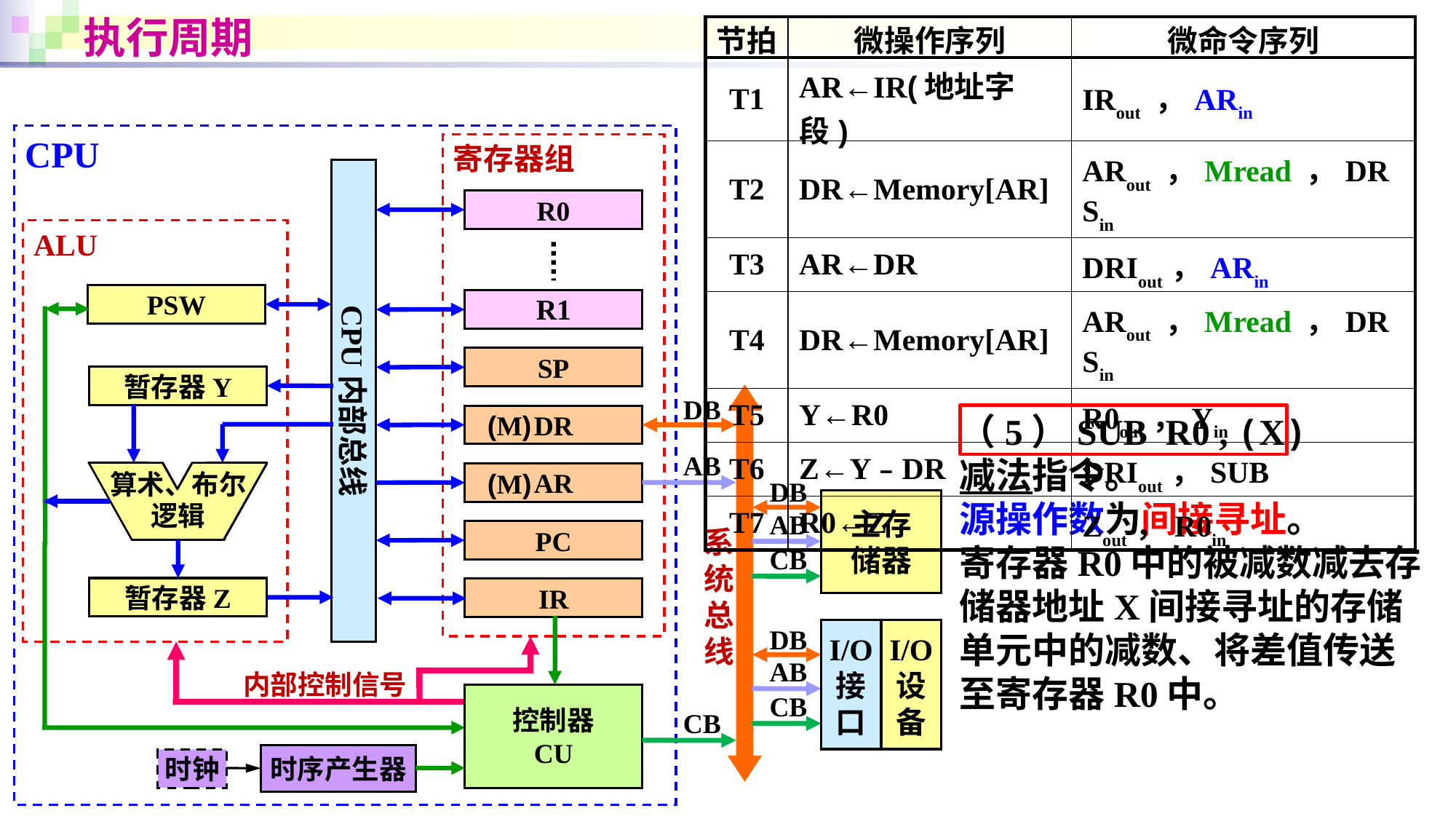

# 执行周期
| 节拍 | 微操作序列 | 微命令序列 |
| --- | --- | --- |
| T1 | AR←IR(地址字段) | IRout ，ARin |
| T2 | DR←Memory[AR] | ARout ，Mread ，DRSin |
| T3 | AR←DR | DRIout ，ARin |
| T4 | DR←Memory[AR] | ARout ，Mread ，DRSin |
| T5 | Y←R0 | R0out ，Yin |
| T6 | Z←Y﹣DR | DRIout ，SUB |
| T7 | R0←Z | Zout ，R0in |
CPU
寄存器组
CPU内部总线
R0

ALU

PSW
Rn-1

SP
暂存器Y

DB
DR

AB

算术、布尔
逻辑

AR

DB

主存
储器

AB
系统总线
PC

CB

暂存器Z
IR

I/O
接
口
I/O
设
备
DB

AB
内部控制信号

控制器
CU

CB

CB

时序产生器
时钟

R1
（5）SUB  R0 , (X)
减法指令。
源操作数为间接寻址。
寄存器R0中的被减数减去存储器地址X间接寻址的存储单元中的减数、将差值传送至寄存器R0中。
(M)

(M)